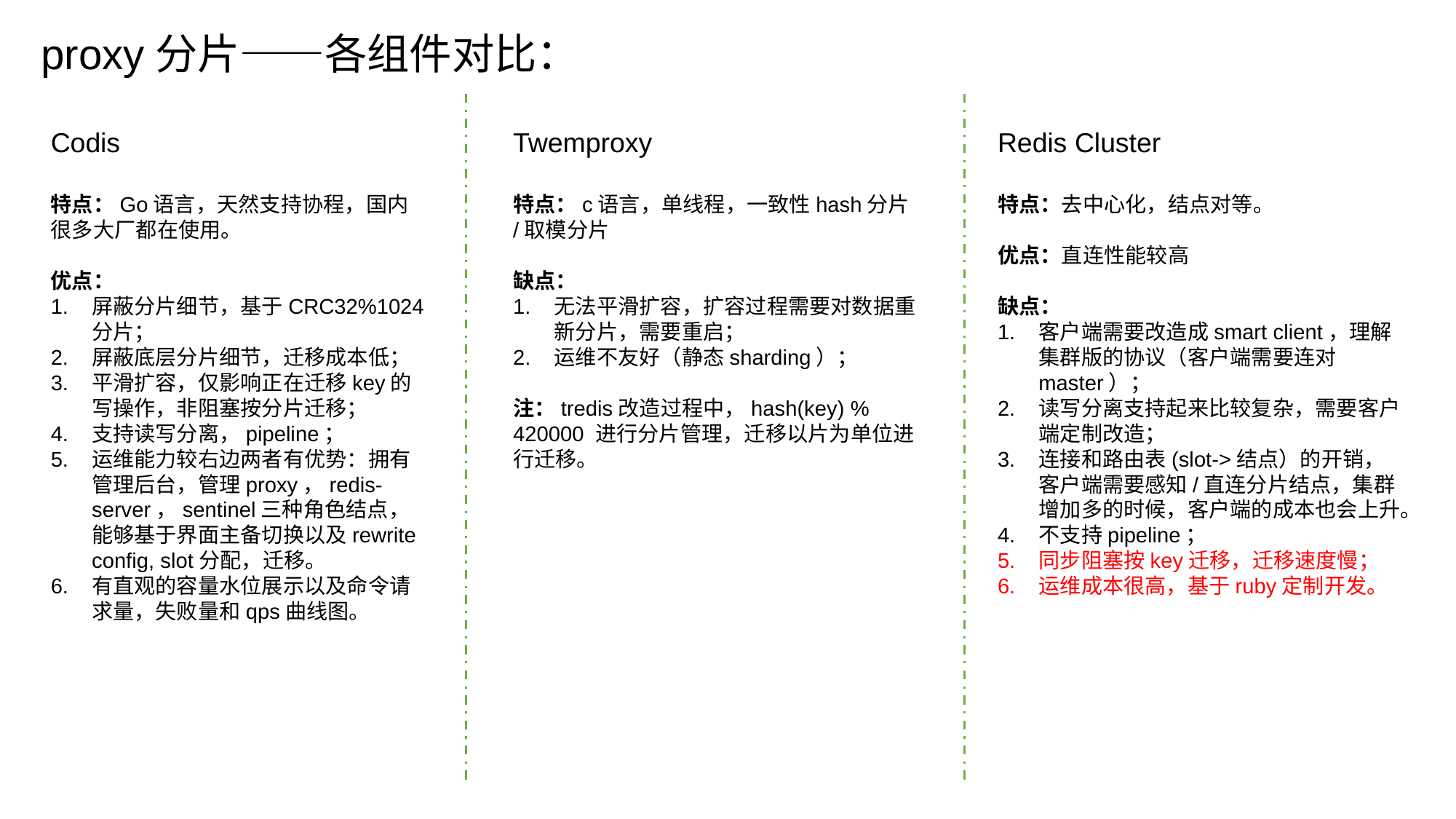

proxy分片——各组件对比：
Codis

特点：Go语言，天然支持协程，国内很多大厂都在使用。

优点：
屏蔽分片细节，基于CRC32%1024分片；
屏蔽底层分片细节，迁移成本低；
平滑扩容，仅影响正在迁移key的写操作，非阻塞按分片迁移；
支持读写分离，pipeline；
运维能力较右边两者有优势：拥有管理后台，管理proxy，redis-server，sentinel三种角色结点，能够基于界面主备切换以及rewrite config, slot分配，迁移。
有直观的容量水位展示以及命令请求量，失败量和qps曲线图。
Twemproxy

特点：c语言，单线程，一致性hash分片/取模分片

缺点：
无法平滑扩容，扩容过程需要对数据重新分片，需要重启；
运维不友好（静态sharding）；

注：tredis改造过程中，hash(key) % 420000 进行分片管理，迁移以片为单位进行迁移。
Redis Cluster

特点：去中心化，结点对等。

优点：直连性能较高

缺点：
客户端需要改造成smart client，理解集群版的协议（客户端需要连对master）；
读写分离支持起来比较复杂，需要客户端定制改造；
连接和路由表(slot->结点）的开销，客户端需要感知/直连分片结点，集群增加多的时候，客户端的成本也会上升。
不支持pipeline；
同步阻塞按key迁移，迁移速度慢；
运维成本很高，基于ruby定制开发。